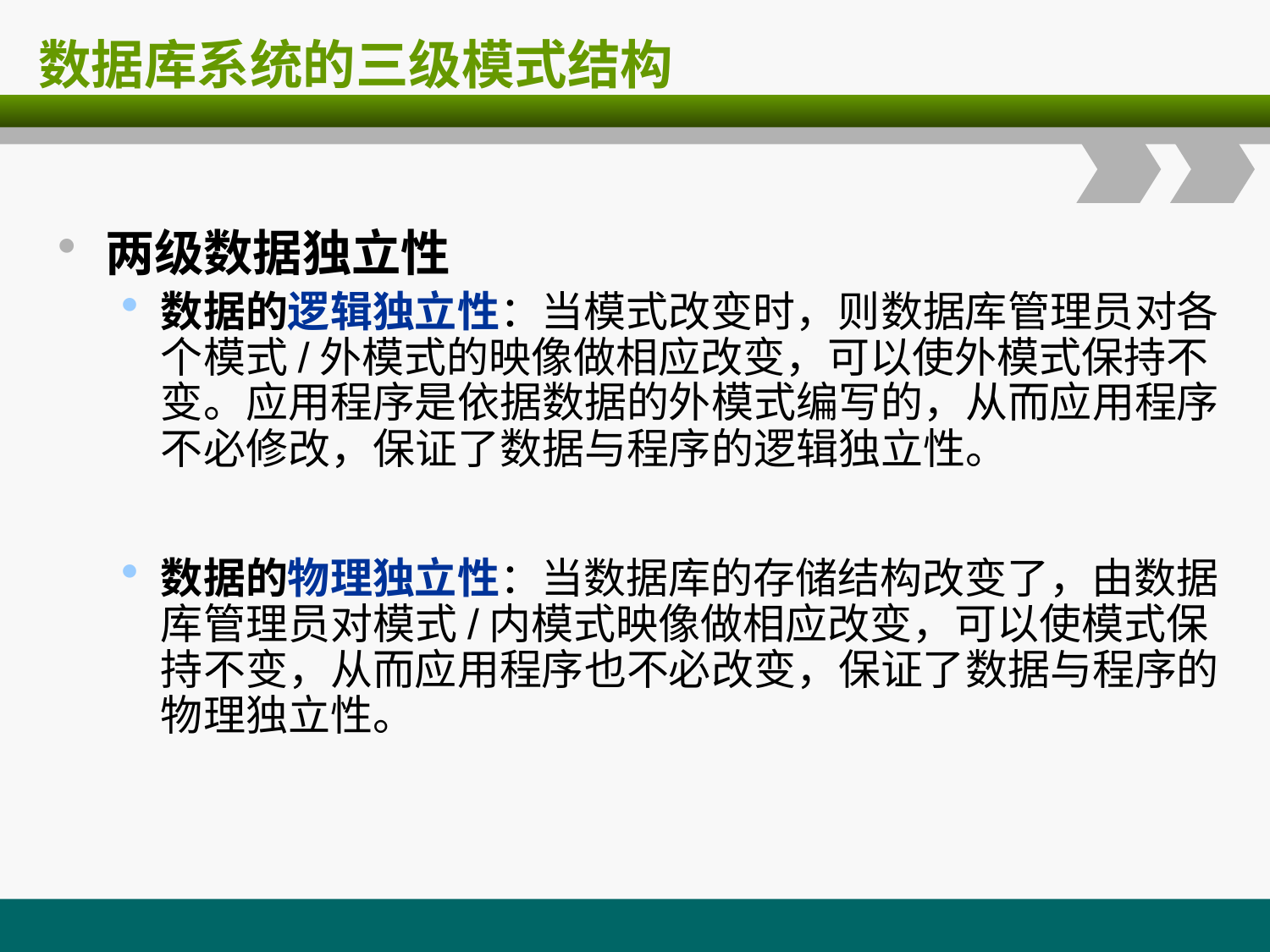

# 数据库系统的三级模式结构
两级数据独立性
数据的逻辑独立性：当模式改变时，则数据库管理员对各个模式/外模式的映像做相应改变，可以使外模式保持不变。应用程序是依据数据的外模式编写的，从而应用程序不必修改，保证了数据与程序的逻辑独立性。

数据的物理独立性：当数据库的存储结构改变了，由数据库管理员对模式/内模式映像做相应改变，可以使模式保持不变，从而应用程序也不必改变，保证了数据与程序的物理独立性。